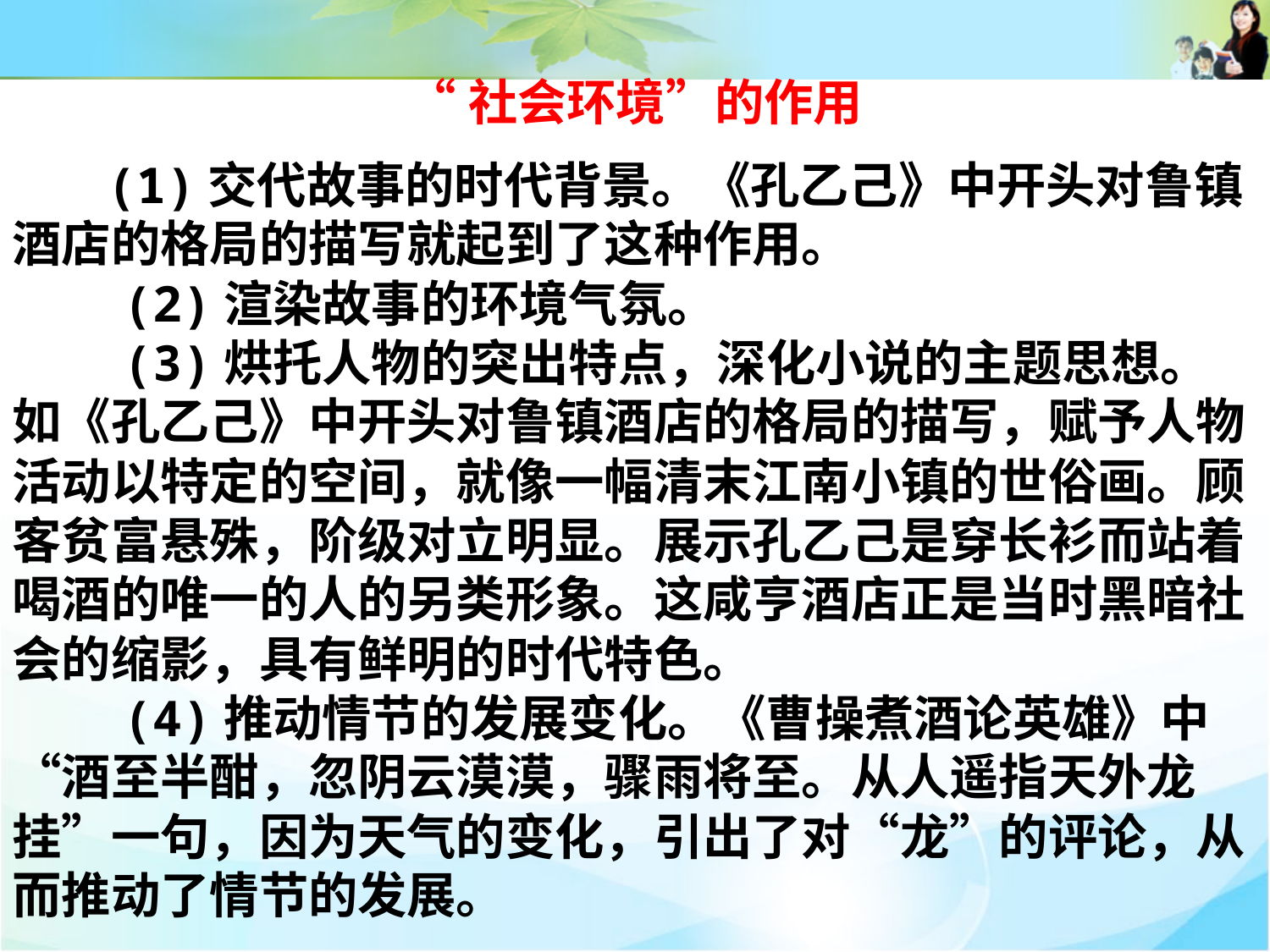

“社会环境”的作用

　　(1)交代故事的时代背景。《孔乙己》中开头对鲁镇酒店的格局的描写就起到了这种作用。
　　(2)渲染故事的环境气氛。
　　(3)烘托人物的突出特点，深化小说的主题思想。如《孔乙己》中开头对鲁镇酒店的格局的描写，赋予人物活动以特定的空间，就像一幅清末江南小镇的世俗画。顾客贫富悬殊，阶级对立明显。展示孔乙己是穿长衫而站着喝酒的唯一的人的另类形象。这咸亨酒店正是当时黑暗社会的缩影，具有鲜明的时代特色。
　　(4)推动情节的发展变化。《曹操煮酒论英雄》中“酒至半酣，忽阴云漠漠，骤雨将至。从人遥指天外龙挂”一句，因为天气的变化，引出了对“龙”的评论，从而推动了情节的发展。